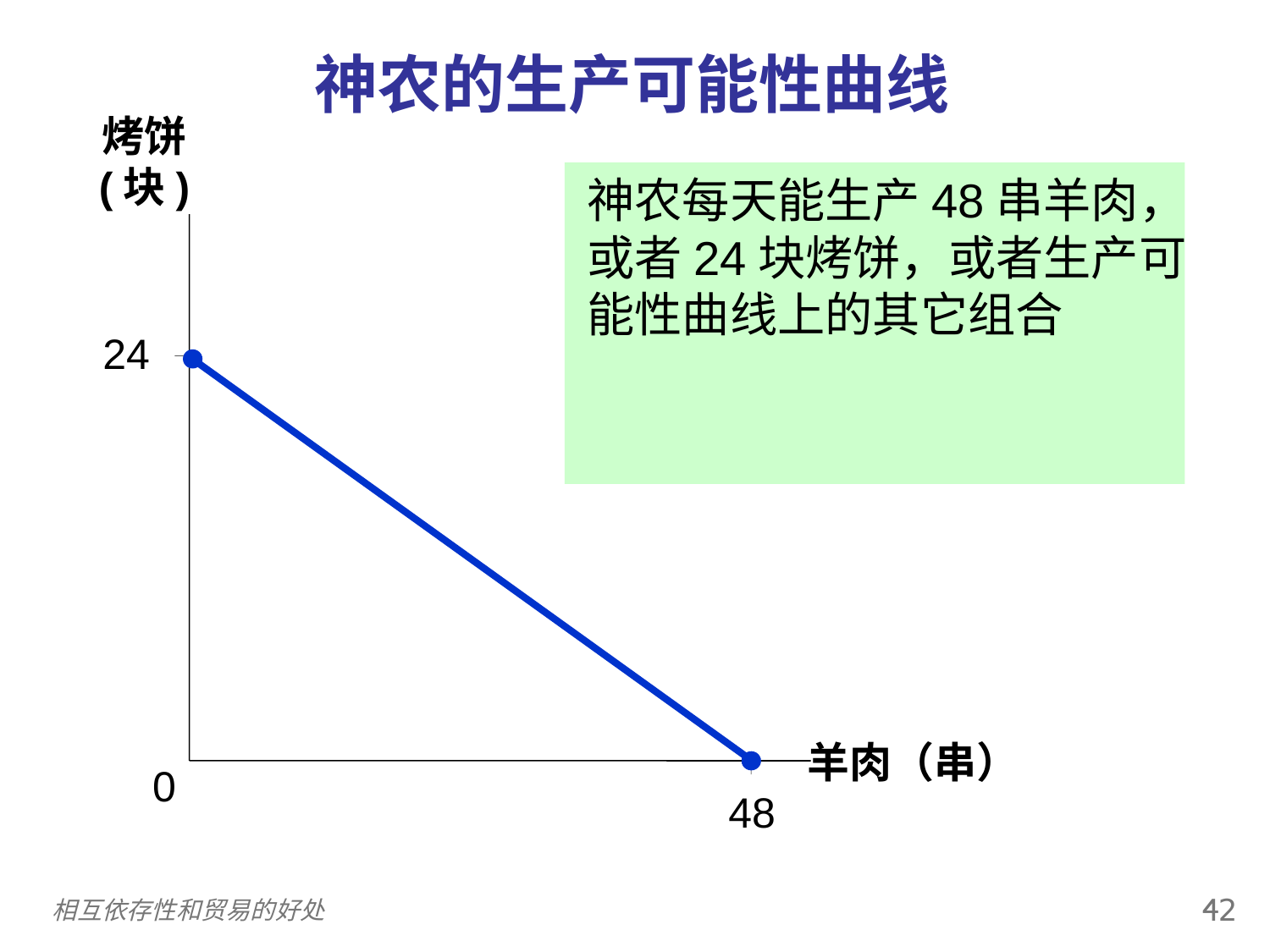

神农的生产可能性曲线
0
烤饼 (块)

24

0

48
羊肉（串）

神农每天能生产48串羊肉，或者24块烤饼，或者生产可能性曲线上的其它组合

42
相互依存性和贸易的好处